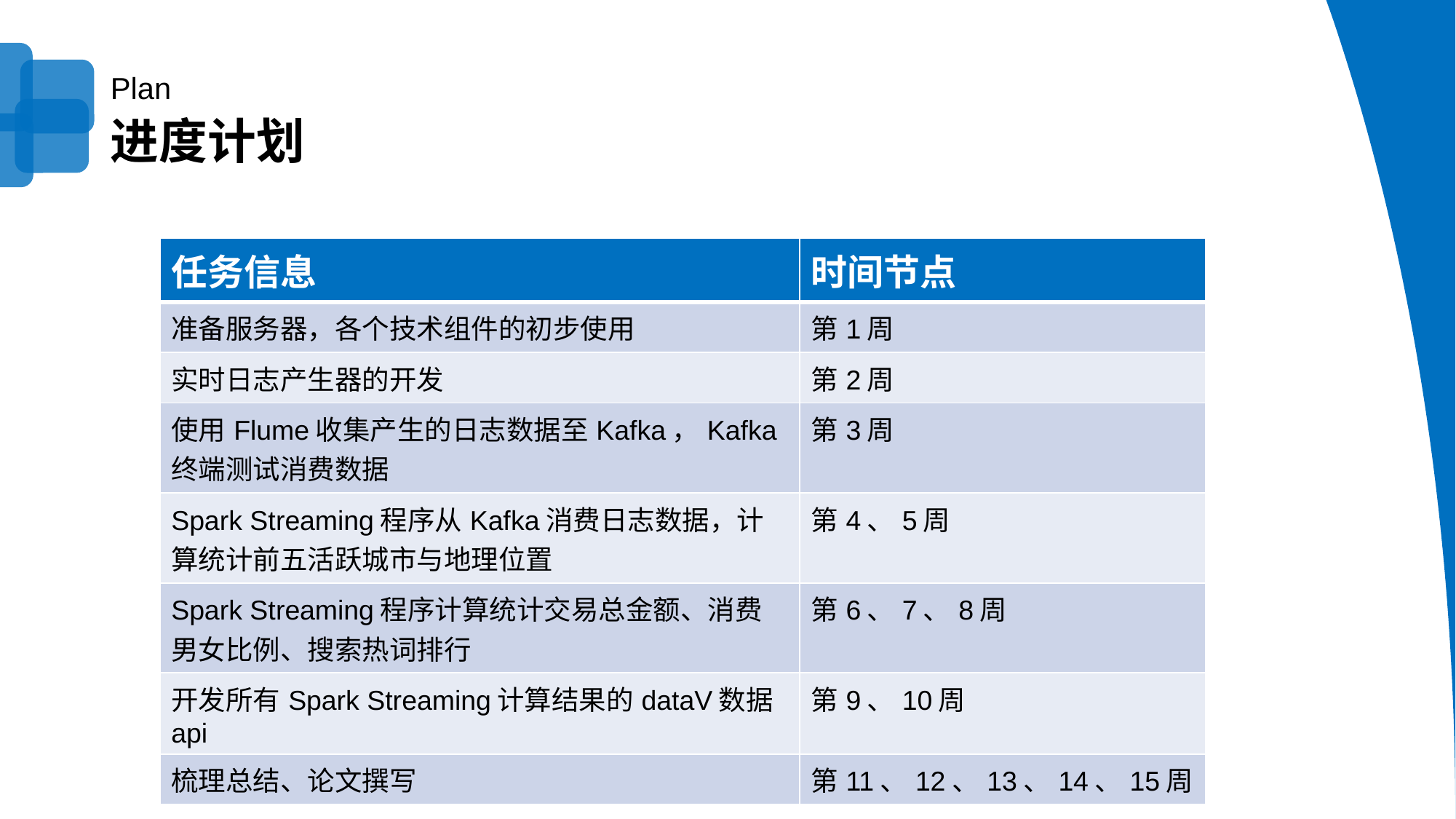

Plan
进度计划
| 任务信息 | 时间节点 |
| --- | --- |
| 准备服务器，各个技术组件的初步使用 | 第1周 |
| 实时日志产生器的开发 | 第2周 |
| 使用Flume收集产生的日志数据至Kafka，Kafka终端测试消费数据 | 第3周 |
| Spark Streaming程序从Kafka消费日志数据，计算统计前五活跃城市与地理位置 | 第4、5周 |
| Spark Streaming程序计算统计交易总金额、消费男女比例、搜索热词排行 | 第6、7、8周 |
| 开发所有Spark Streaming计算结果的dataV数据api | 第9、10周 |
| 梳理总结、论文撰写 | 第11、12、13、14、15周 |